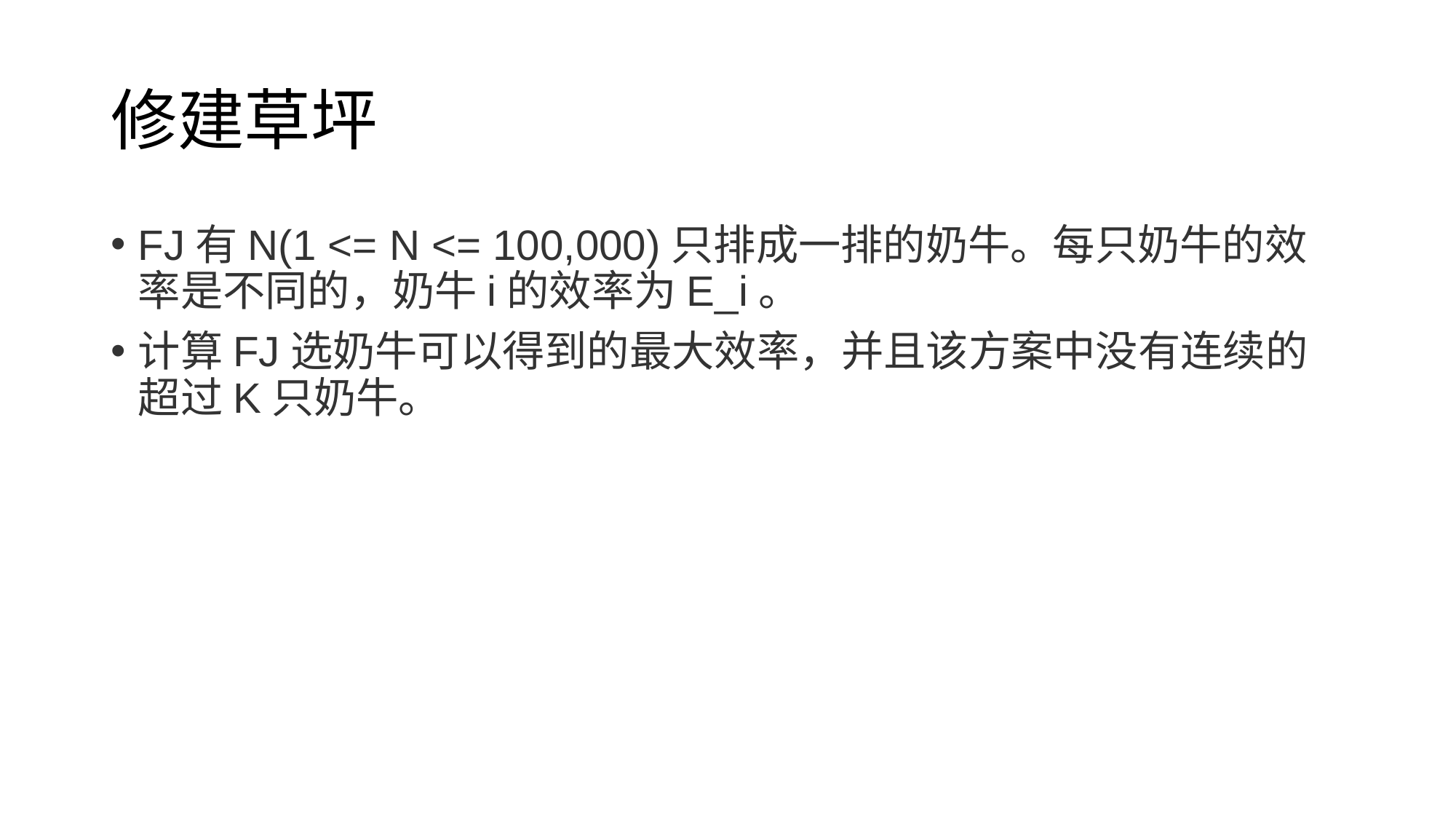

# 修建草坪
FJ有N(1 <= N <= 100,000)只排成一排的奶牛。每只奶牛的效率是不同的，奶牛i的效率为E_i。
计算FJ选奶牛可以得到的最大效率，并且该方案中没有连续的超过K只奶牛。